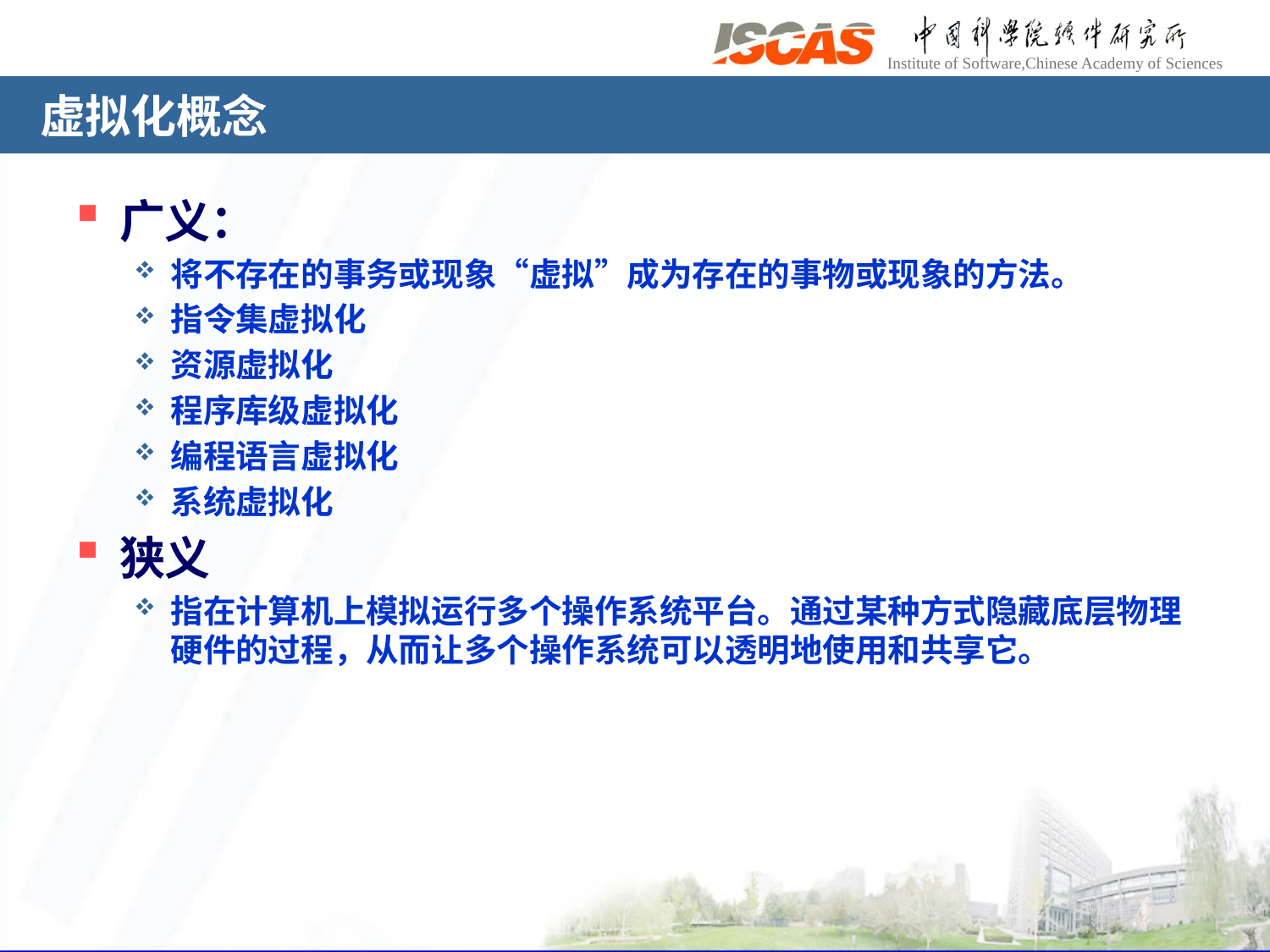

# 虚拟化概念
广义：
将不存在的事务或现象“虚拟”成为存在的事物或现象的方法。
指令集虚拟化
资源虚拟化
程序库级虚拟化
编程语言虚拟化
系统虚拟化
狭义
指在计算机上模拟运行多个操作系统平台。通过某种方式隐藏底层物理硬件的过程，从而让多个操作系统可以透明地使用和共享它。